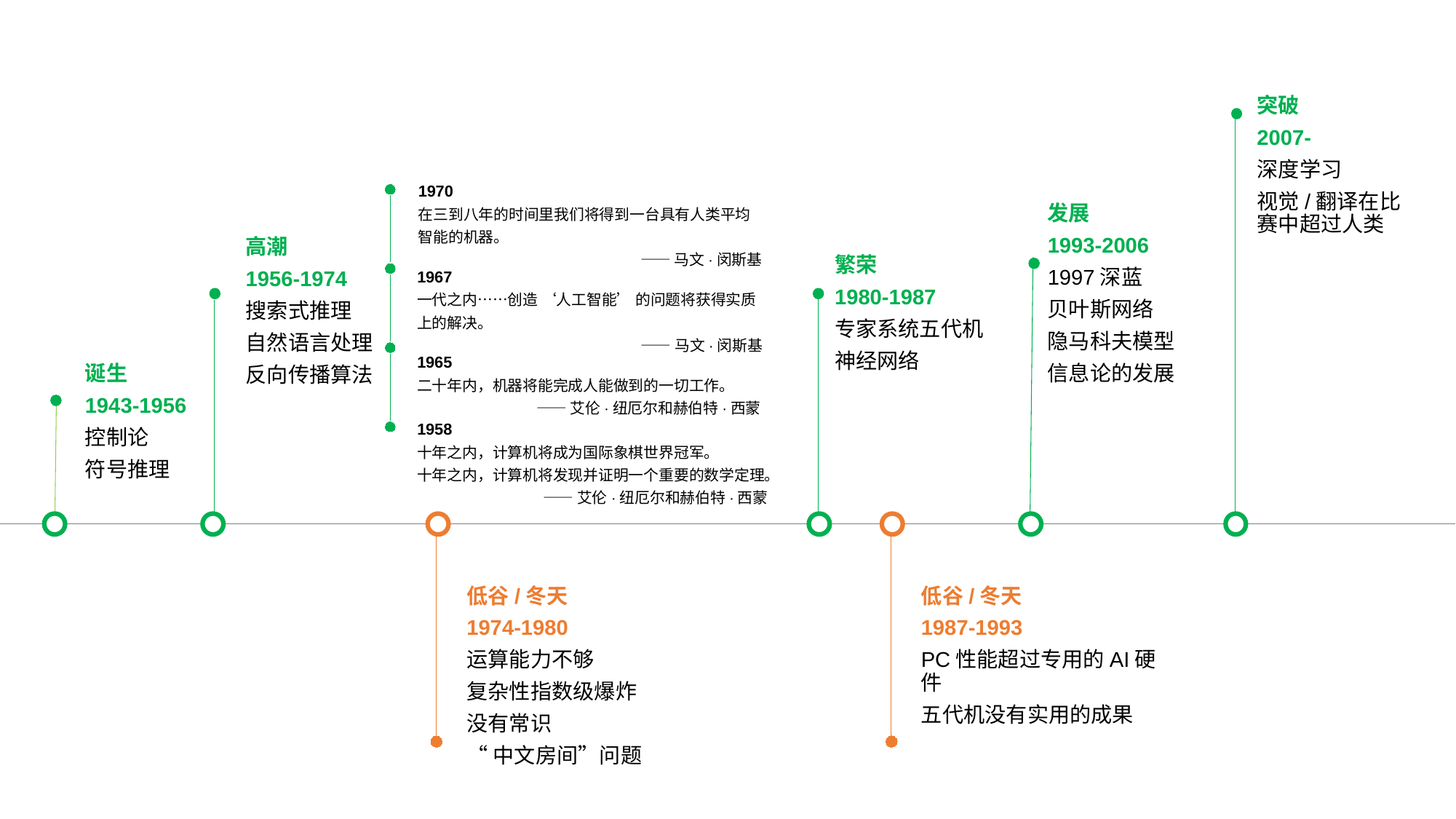

突破
2007-
深度学习
视觉/翻译在比赛中超过人类

1970
在三到八年的时间里我们将得到一台具有人类平均智能的机器。
——马文·闵斯基

发展
1993-2006
1997深蓝
贝叶斯网络
隐马科夫模型
信息论的发展

高潮
1956-1974
搜索式推理
自然语言处理
反向传播算法

繁荣
1980-1987
专家系统五代机
神经网络

1967
一代之内……创造 ‘人工智能’ 的问题将获得实质上的解决。
——马文·闵斯基
1965
二十年内，机器将能完成人能做到的一切工作。
——艾伦·纽厄尔和赫伯特·西蒙
诞生
1943-1956
控制论
符号推理

1958
十年之内，计算机将成为国际象棋世界冠军。
十年之内，计算机将发现并证明一个重要的数学定理。
——艾伦·纽厄尔和赫伯特·西蒙

低谷/冬天
1974-1980
运算能力不够
复杂性指数级爆炸
没有常识
“中文房间”问题

低谷/冬天
1987-1993
PC性能超过专用的AI硬件
五代机没有实用的成果